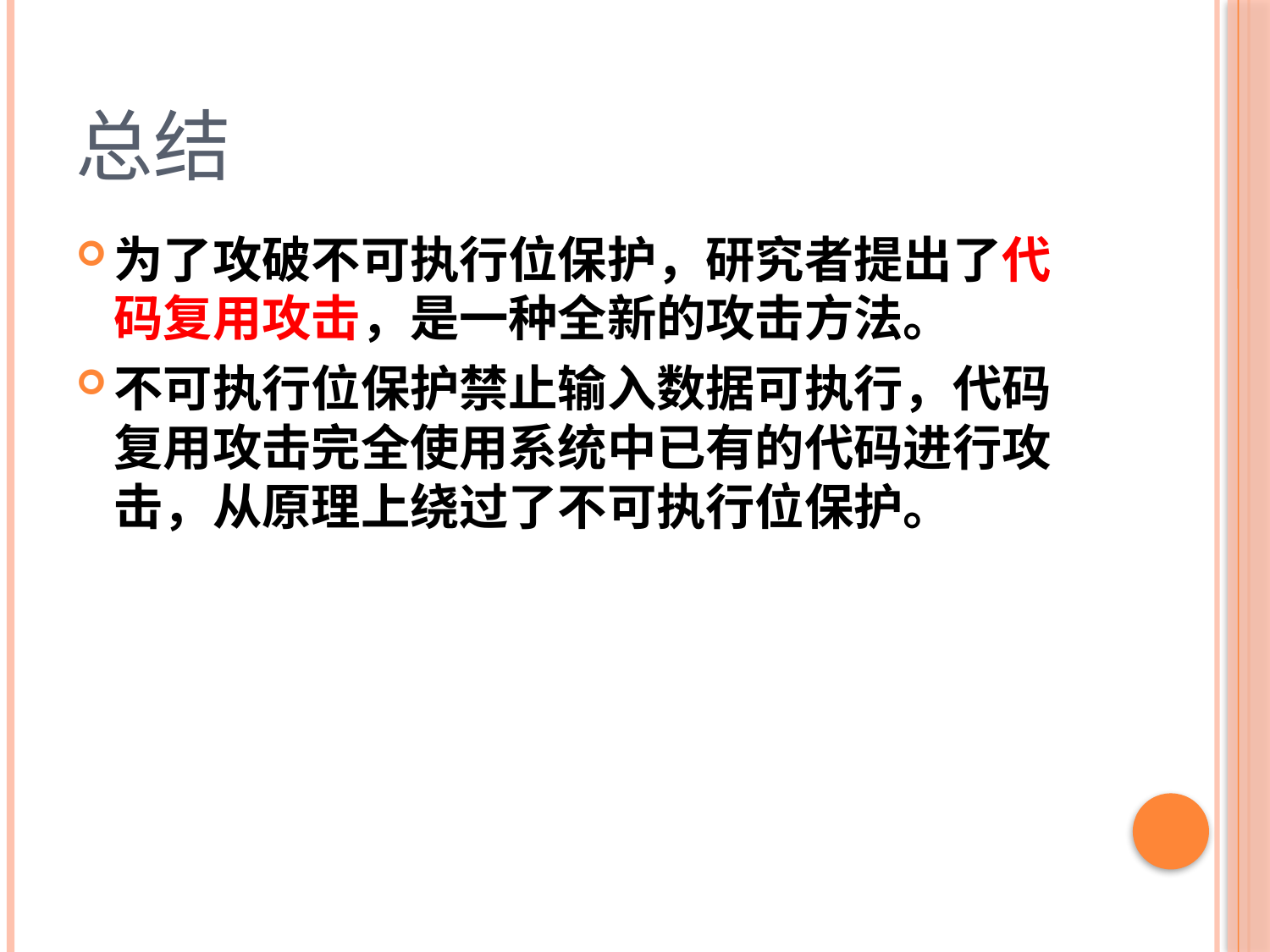

# 总结
为了攻破不可执行位保护，研究者提出了代码复用攻击，是一种全新的攻击方法。
不可执行位保护禁止输入数据可执行，代码复用攻击完全使用系统中已有的代码进行攻击，从原理上绕过了不可执行位保护。